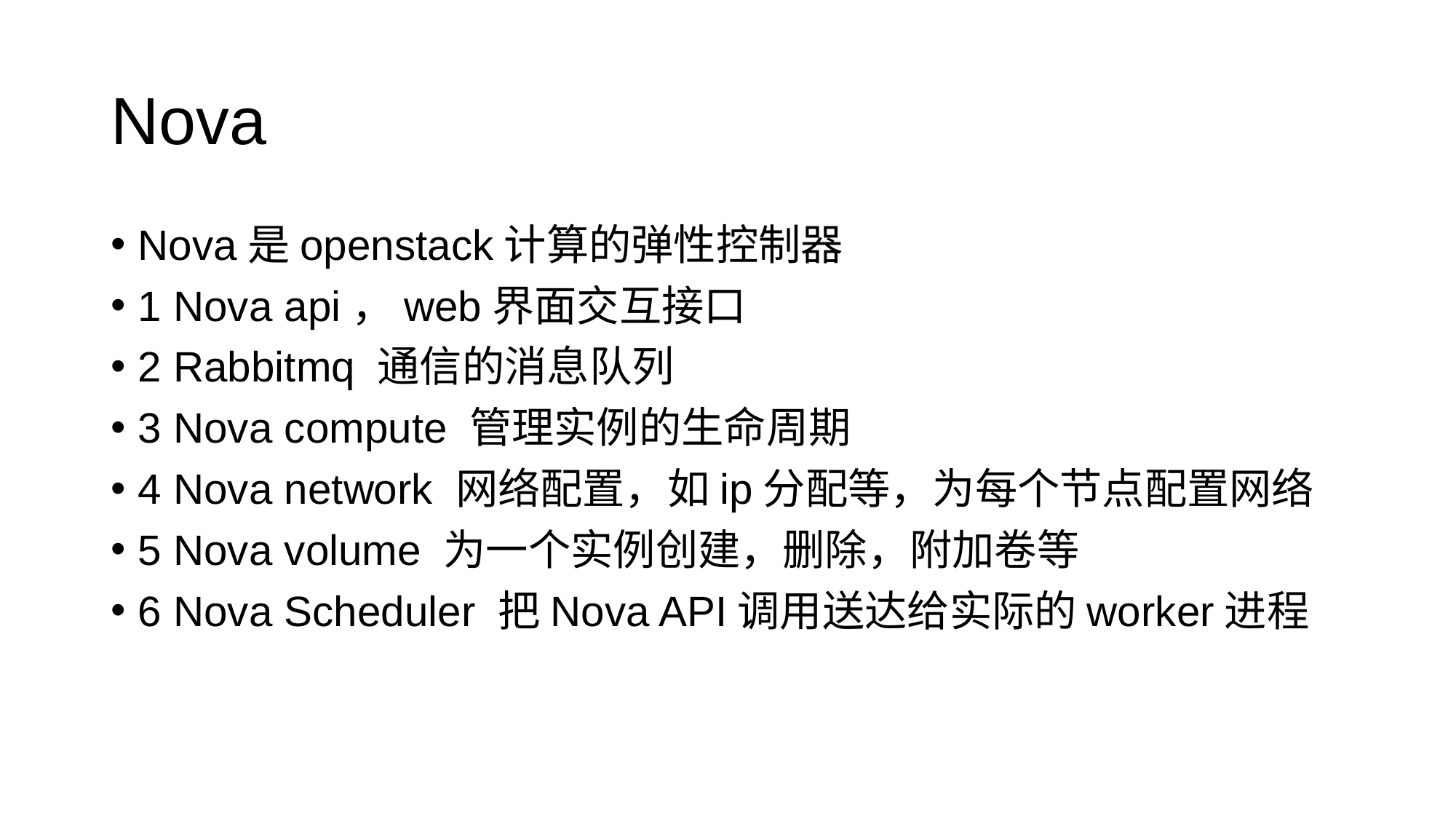

# Nova
Nova是openstack计算的弹性控制器
1 Nova api，web界面交互接口
2 Rabbitmq 通信的消息队列
3 Nova compute 管理实例的生命周期
4 Nova network 网络配置，如ip分配等，为每个节点配置网络
5 Nova volume 为一个实例创建，删除，附加卷等
6 Nova Scheduler 把Nova API调用送达给实际的worker进程